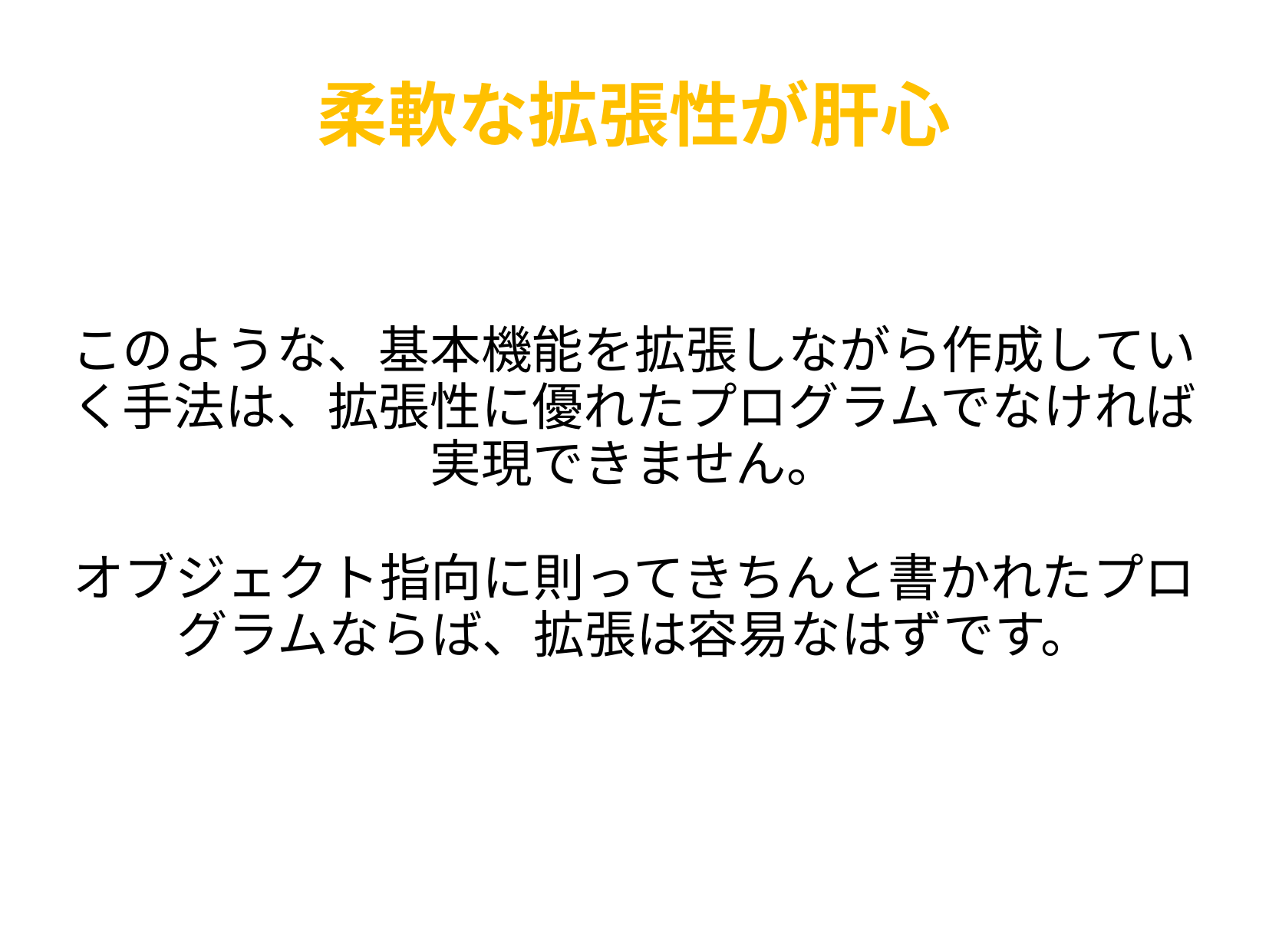

# 柔軟な拡張性が肝心
このような、基本機能を拡張しながら作成していく手法は、拡張性に優れたプログラムでなければ実現できません。

オブジェクト指向に則ってきちんと書かれたプログラムならば、拡張は容易なはずです。